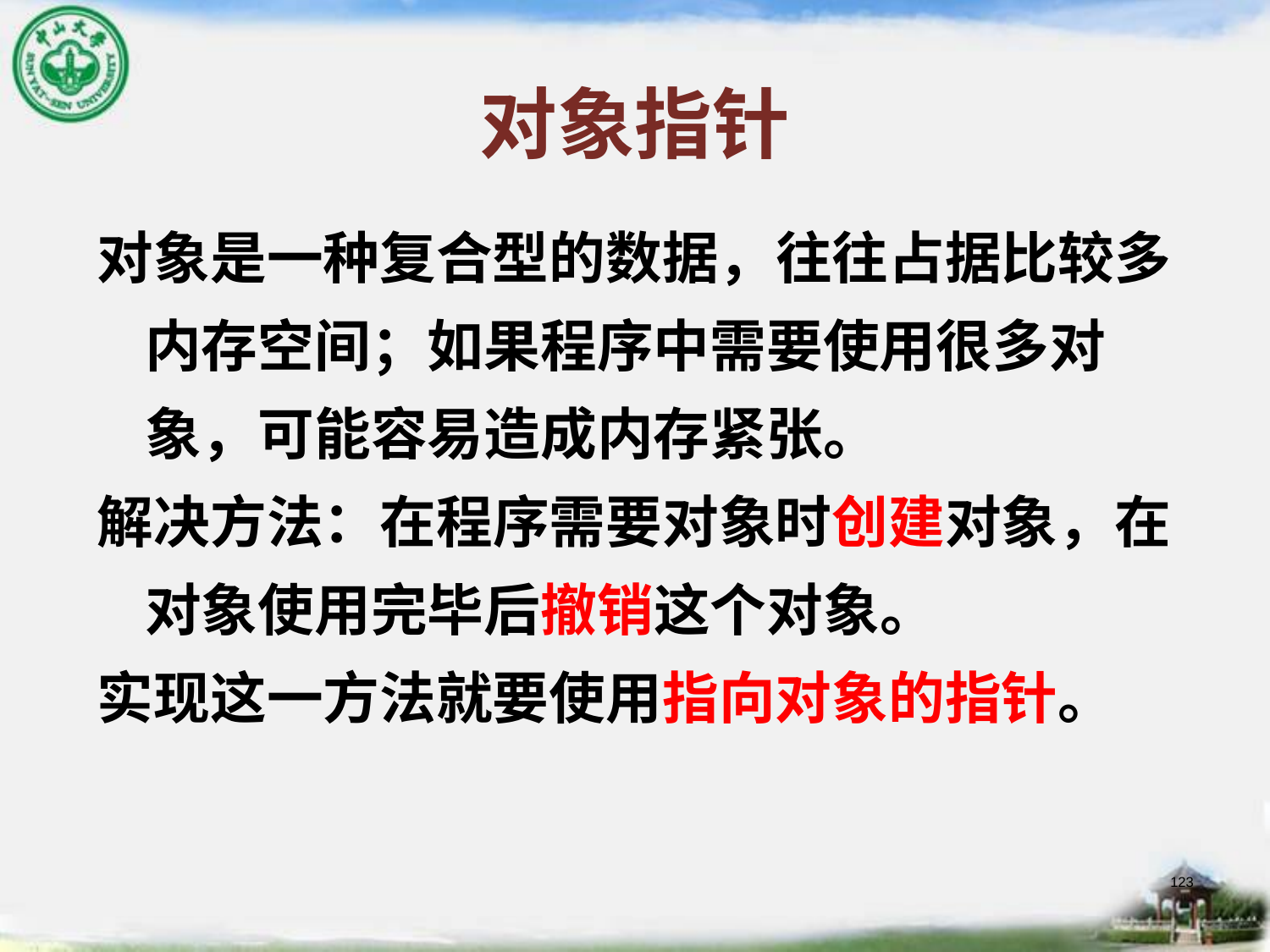

# 对象指针
对象是一种复合型的数据，往往占据比较多内存空间；如果程序中需要使用很多对象，可能容易造成内存紧张。
解决方法：在程序需要对象时创建对象，在对象使用完毕后撤销这个对象。
实现这一方法就要使用指向对象的指针。
123